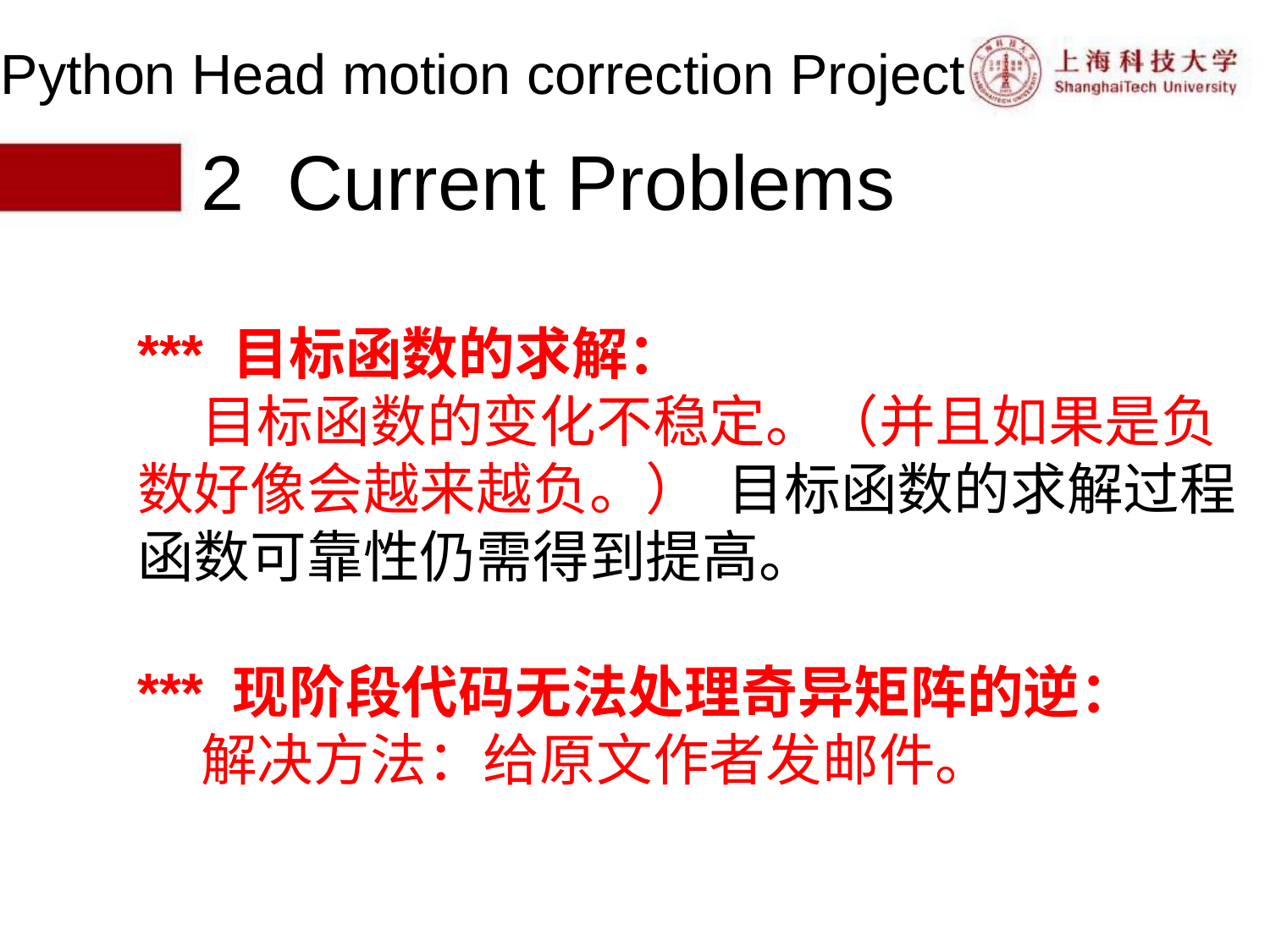

# Python Head motion correction Project
2  Current Problems

*** 目标函数的求解：
目标函数的变化不稳定。（并且如果是负数好像会越来越负。）  目标函数的求解过程函数可靠性仍需得到提高。

*** 现阶段代码无法处理奇异矩阵的逆：
解决方法：给原文作者发邮件。